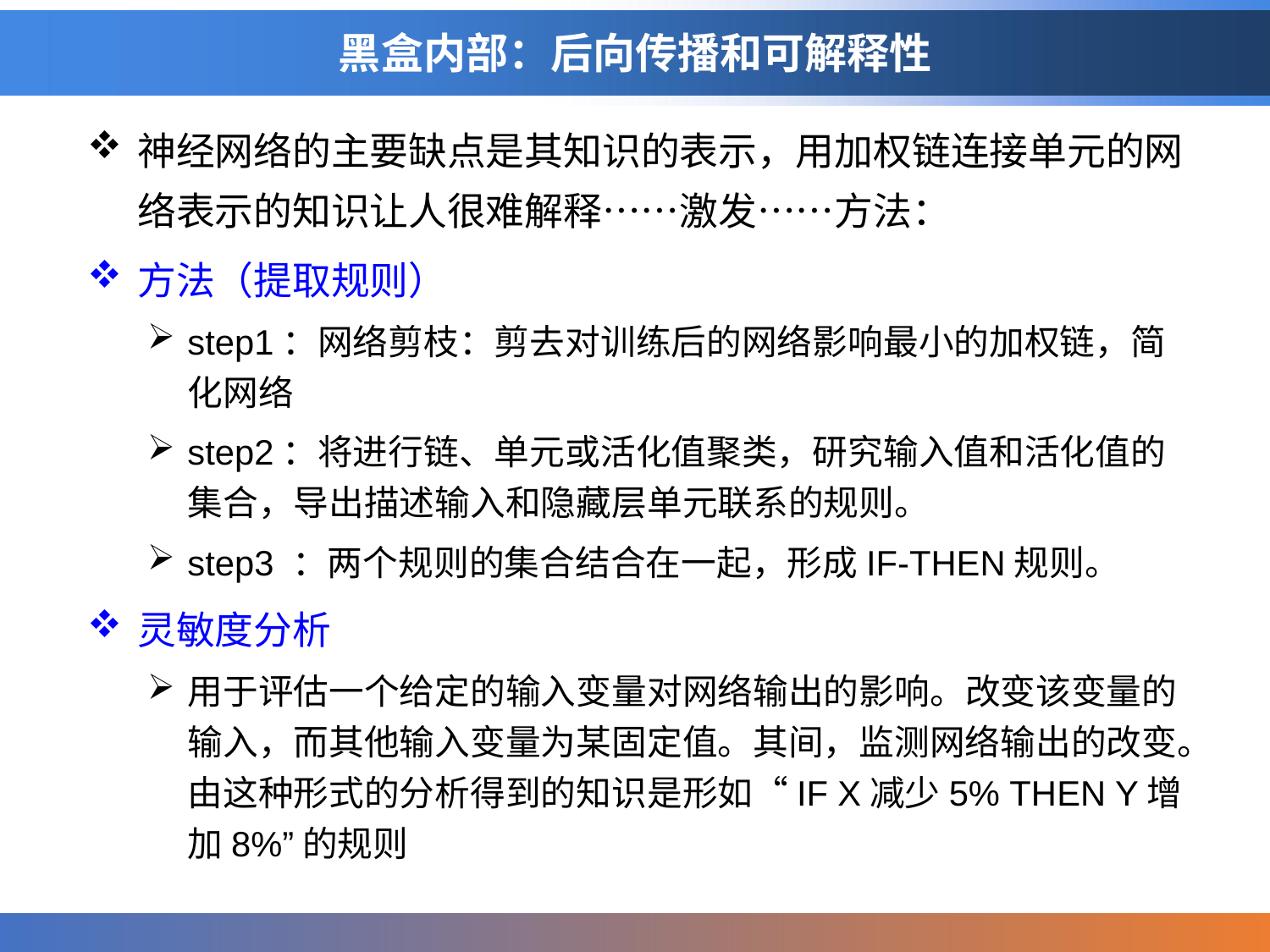

# 黑盒内部：后向传播和可解释性
神经网络的主要缺点是其知识的表示，用加权链连接单元的网络表示的知识让人很难解释……激发……方法：
方法（提取规则）
step1：网络剪枝：剪去对训练后的网络影响最小的加权链，简化网络
step2：将进行链、单元或活化值聚类，研究输入值和活化值的集合，导出描述输入和隐藏层单元联系的规则。
step3 ：两个规则的集合结合在一起，形成IF-THEN规则。
灵敏度分析
用于评估一个给定的输入变量对网络输出的影响。改变该变量的输入，而其他输入变量为某固定值。其间，监测网络输出的改变。由这种形式的分析得到的知识是形如“IF X减少5% THEN Y增加8%”的规则